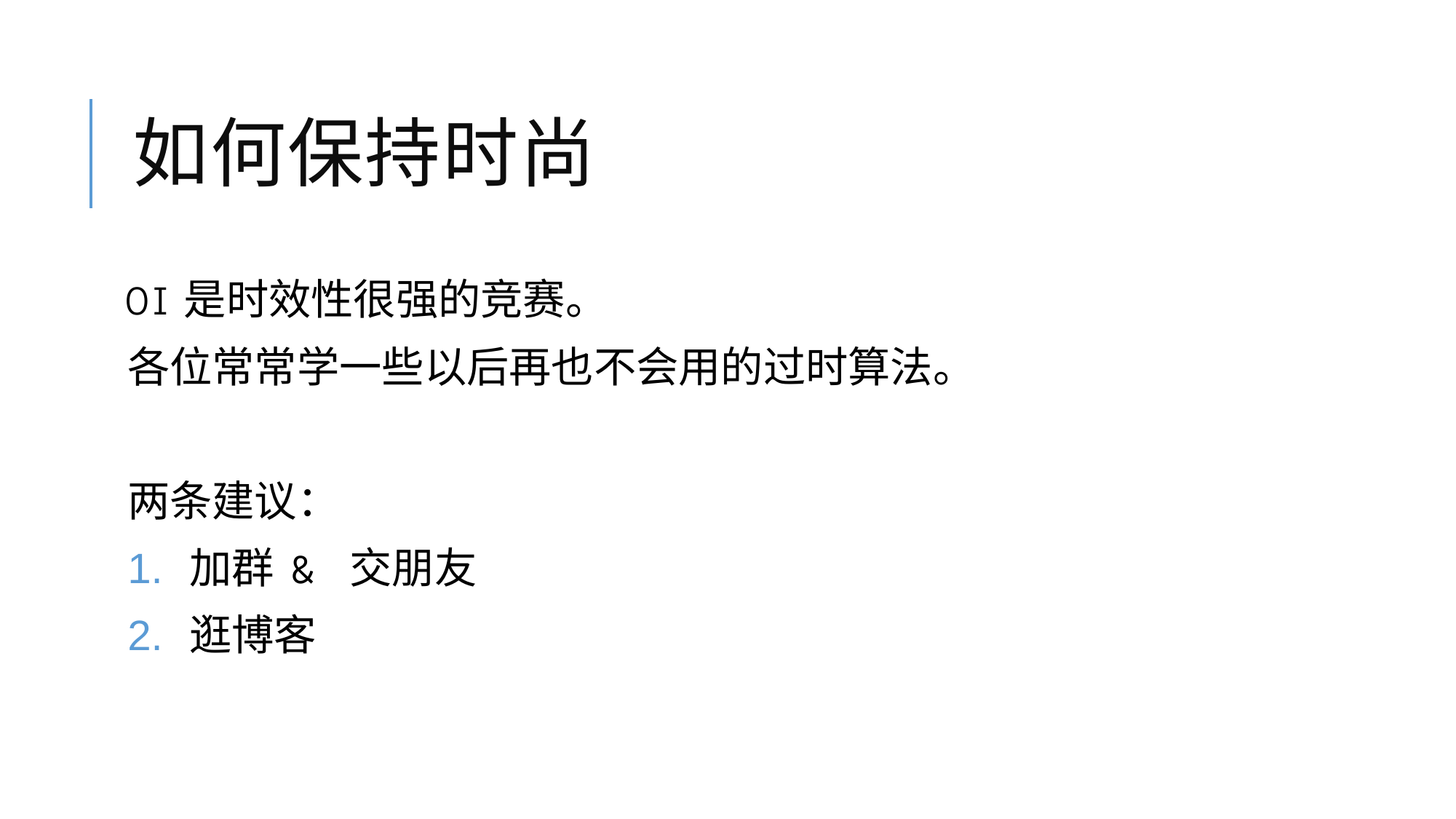

# 如何保持时尚
OI是时效性很强的竞赛。
各位常常学一些以后再也不会用的过时算法。

两条建议：
加群 & 交朋友
逛博客